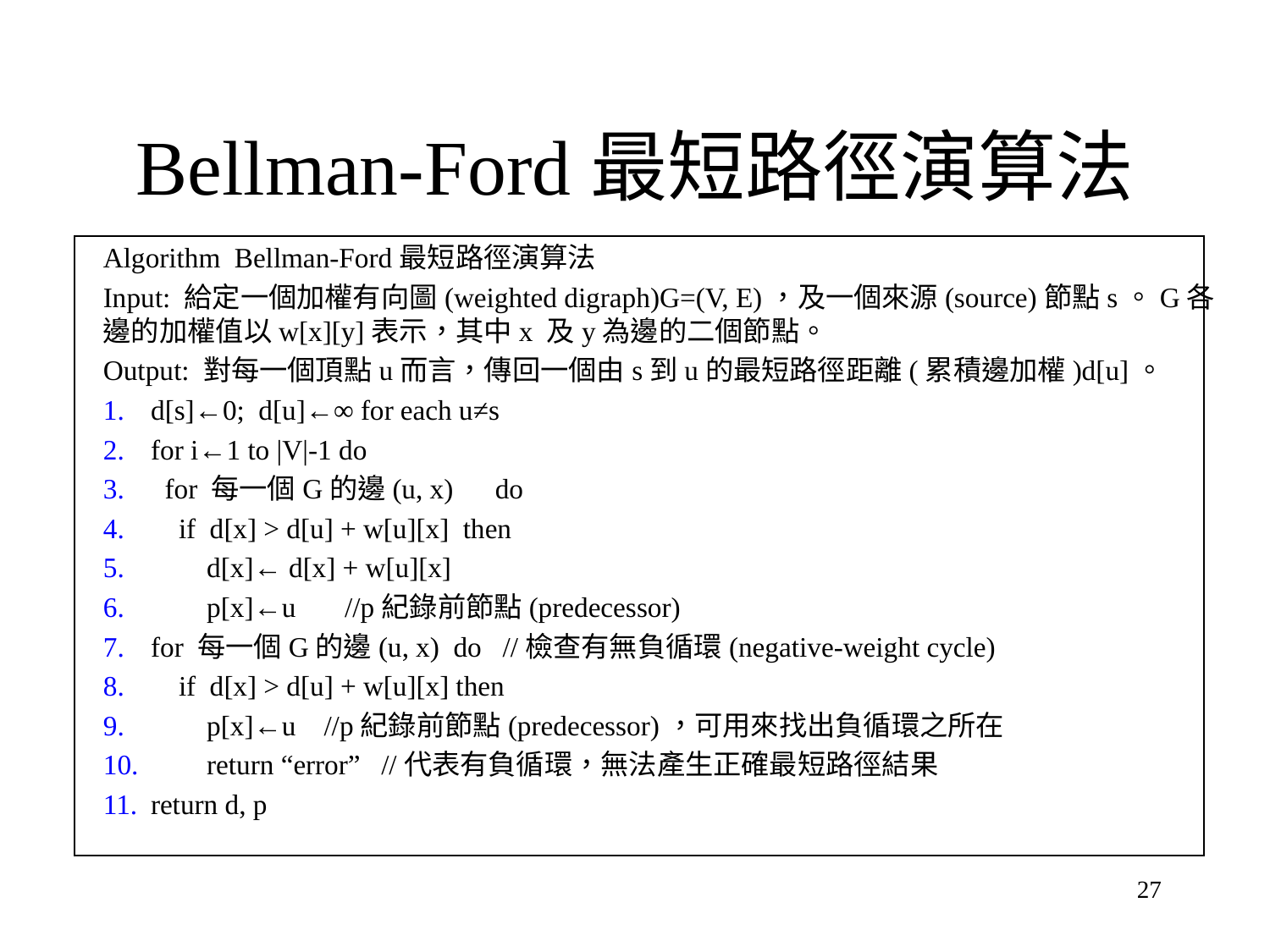

# Bellman-Ford最短路徑演算法
Algorithm  Bellman-Ford最短路徑演算法
Input: 給定一個加權有向圖(weighted digraph)G=(V, E)，及一個來源(source)節點s。G各邊的加權值以w[x][y]表示，其中x 及y為邊的二個節點。
Output: 對每一個頂點u而言，傳回一個由s到u的最短路徑距離(累積邊加權)d[u]。
d[s]←0;  d[u]←∞ for each u≠s
for i←1 to |V|-1 do
  for 每一個G的邊(u, x)　do
    if  d[x] > d[u] + w[u][x]  then
        d[x]← d[x] + w[u][x]
        p[x]←u       //p紀錄前節點(predecessor)
for 每一個G的邊(u, x)  do   //檢查有無負循環(negative-weight cycle)
    if  d[x] > d[u] + w[u][x] then
        p[x]←u    //p紀錄前節點(predecessor)，可用來找出負循環之所在
        return “error”   //代表有負循環，無法產生正確最短路徑結果
return d, p

27